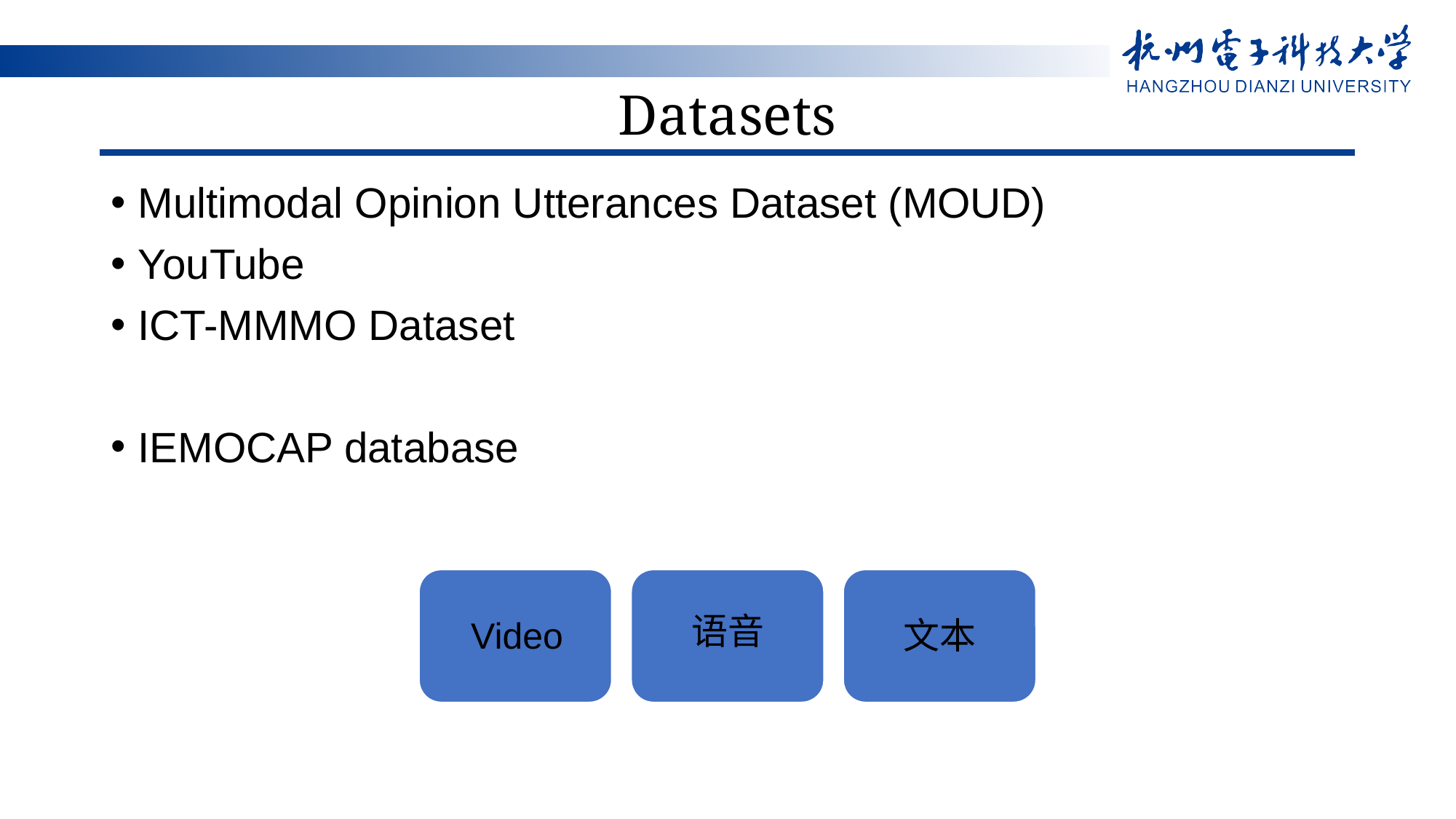

# Datasets
Multimodal Opinion Utterances Dataset (MOUD)
YouTube
ICT-MMMO Dataset

IEMOCAP database
Video
语音
文本